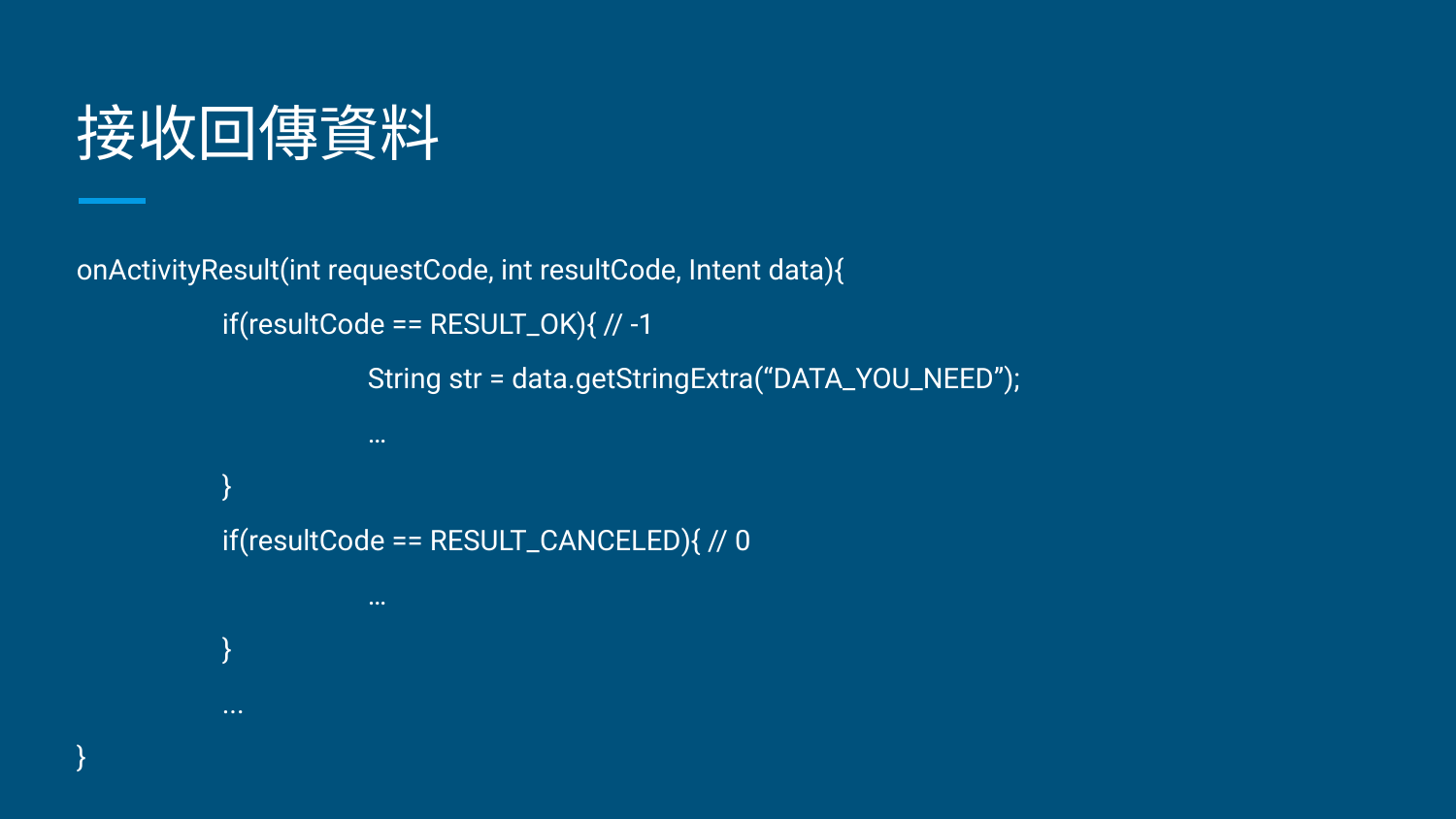

# 接收回傳資料
onActivityResult(int requestCode, int resultCode, Intent data){
	if(resultCode == RESULT_OK){ // -1
		String str = data.getStringExtra(“DATA_YOU_NEED”);
		…
	}
	if(resultCode == RESULT_CANCELED){ // 0
		…
	}
	...
}